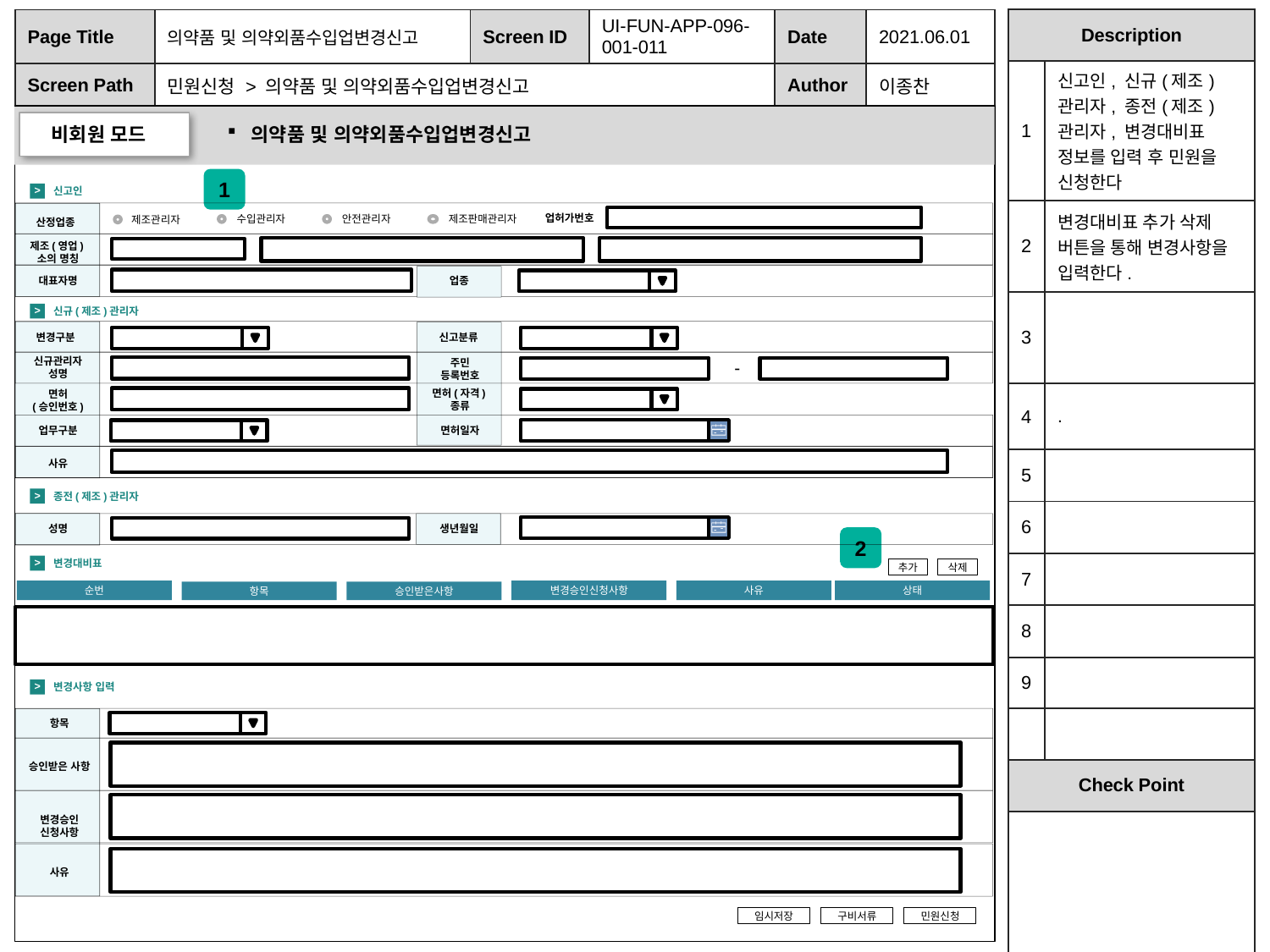

| Description |  |
| --- | --- |
| 1 | 신고인, 신규(제조)관리자, 종전(제조)관리자, 변경대비표 정보를 입력 후 민원을 신청한다 |
| 2 | 변경대비표 추가 삭제 버튼을 통해 변경사항을 입력한다. |
| 3 |  |
| 4 | . |
| 5 |  |
| 6 |  |
| 7 |  |
| 8 |  |
| 9 |  |
|  |  |
| Check Point |  |
|  |  |
| Page Title | 의약품 및 의약외품수입업변경신고 | Screen ID | UI-FUN-APP-096-001-011 | Date | 2021.06.01 |
| --- | --- | --- | --- | --- | --- |
| Screen Path | 민원신청 > 의약품 및 의약외품수입업변경신고 |  |  | Author | 이종찬 |

비회원 모드
의약품 및 의약외품수입업변경신고
1
신고인
>

업허가번호
수입관리자

안전관리자

제조판매관리자

제조관리자

산정업종
제조(영업)소의 명칭

대표자명
업종

신규(제조)관리자
>

신고분류
변경구분

신규관리자
성명
주민
등록번호
-

면허(자격)종류
면허
(승인번호)

업무구분
면허일자

사유

종전(제조)관리자
>

생년월일
성명

2
변경대비표
>
추가
삭제
순번
변경승인신청사항
사유
상태
항목
승인받은사항

변경사항 입력
>

항목

승인받은 사항

변경승인
신청사항

사유
임시저장
구비서류
민원신청